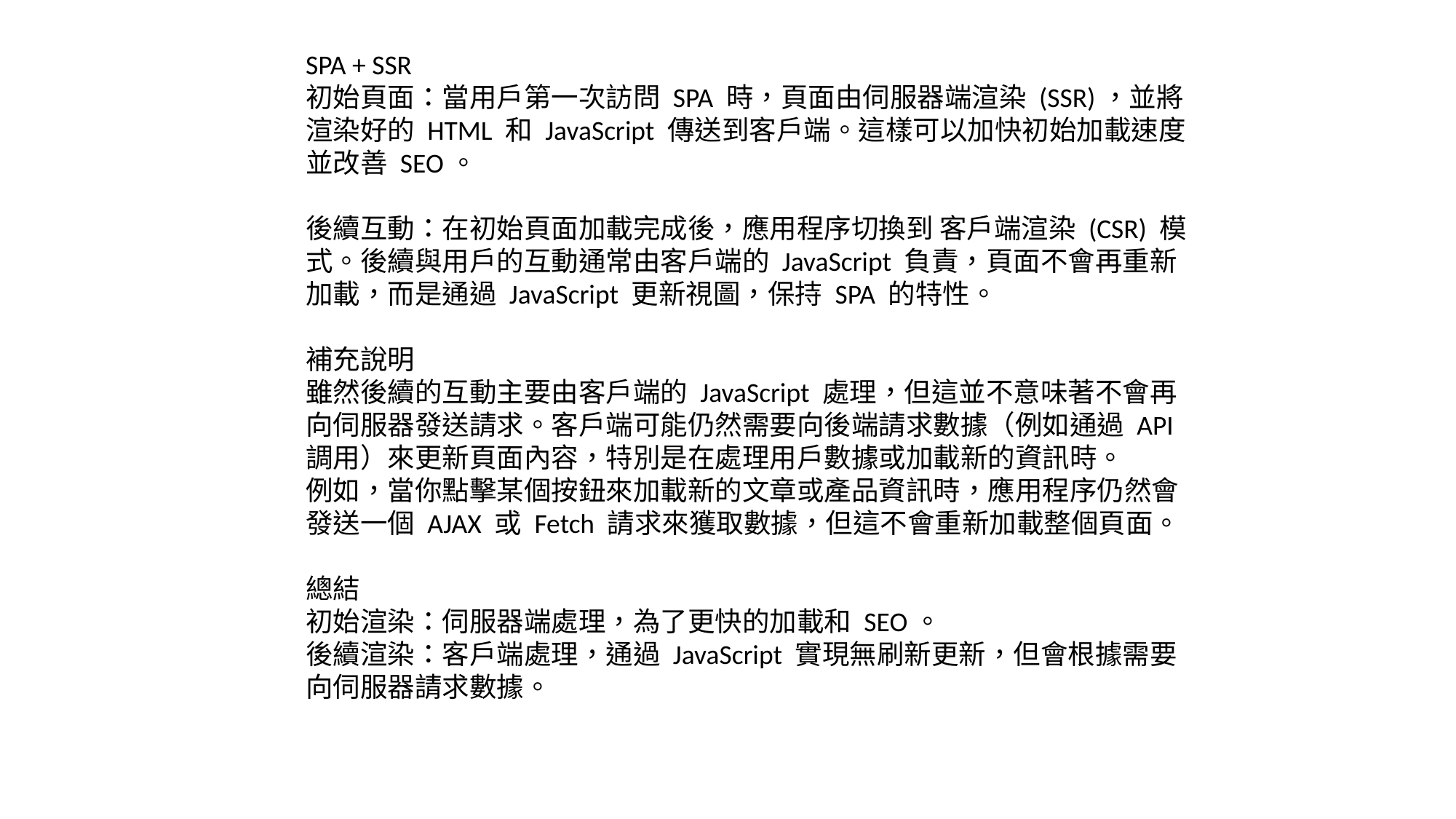

SPA + SSR
初始頁面：當用戶第一次訪問 SPA 時，頁面由伺服器端渲染 (SSR)，並將渲染好的 HTML 和 JavaScript 傳送到客戶端。這樣可以加快初始加載速度並改善 SEO。

後續互動：在初始頁面加載完成後，應用程序切換到 客戶端渲染 (CSR) 模式。後續與用戶的互動通常由客戶端的 JavaScript 負責，頁面不會再重新加載，而是通過 JavaScript 更新視圖，保持 SPA 的特性。

補充說明
雖然後續的互動主要由客戶端的 JavaScript 處理，但這並不意味著不會再向伺服器發送請求。客戶端可能仍然需要向後端請求數據（例如通過 API 調用）來更新頁面內容，特別是在處理用戶數據或加載新的資訊時。
例如，當你點擊某個按鈕來加載新的文章或產品資訊時，應用程序仍然會發送一個 AJAX 或 Fetch 請求來獲取數據，但這不會重新加載整個頁面。

總結
初始渲染：伺服器端處理，為了更快的加載和 SEO。
後續渲染：客戶端處理，通過 JavaScript 實現無刷新更新，但會根據需要向伺服器請求數據。